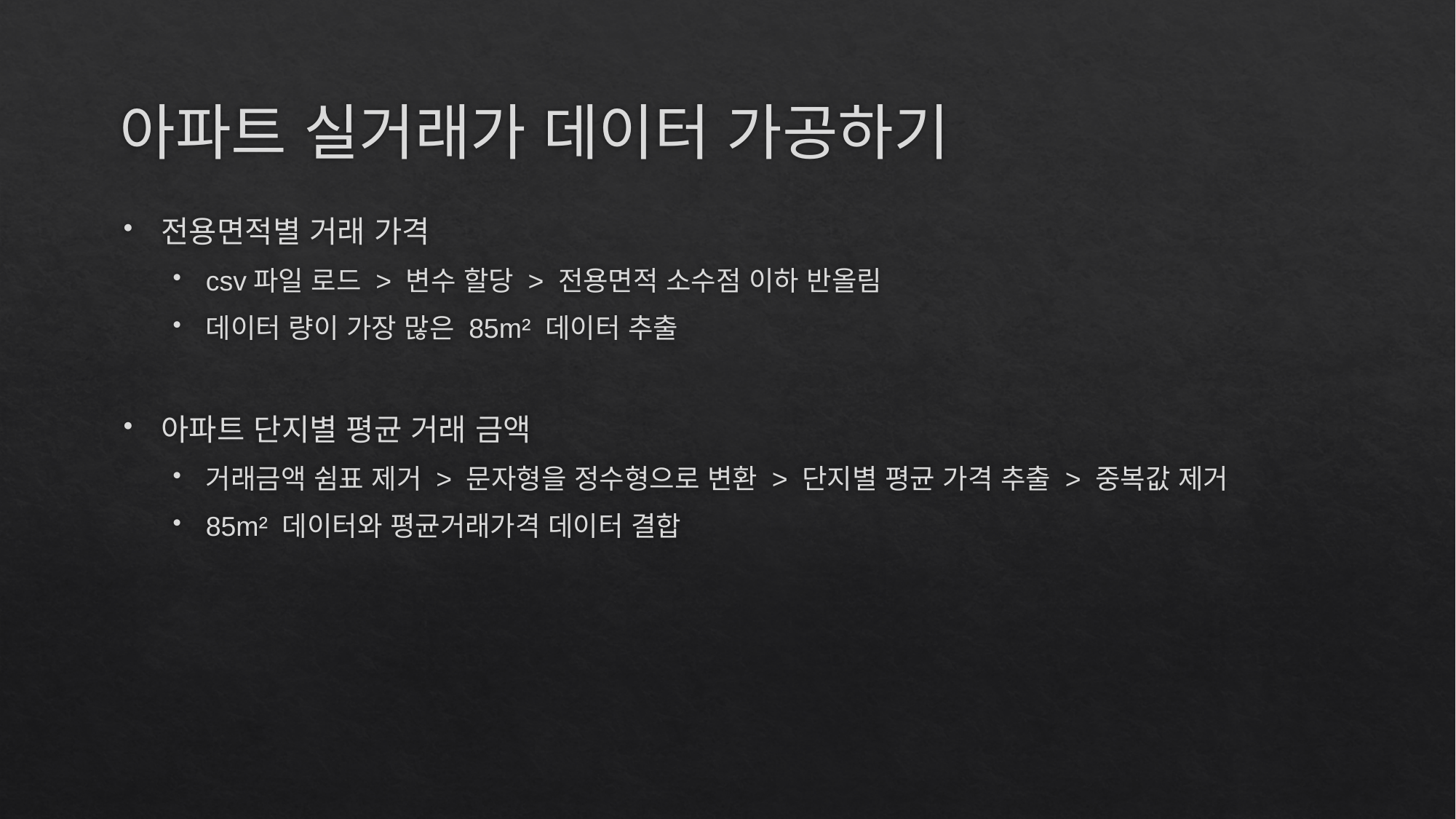

# 아파트 실거래가 데이터 가공하기
전용면적별 거래 가격
csv파일 로드 > 변수 할당 > 전용면적 소수점 이하 반올림
데이터 량이 가장 많은 85m² 데이터 추출

아파트 단지별 평균 거래 금액
거래금액 쉼표 제거 > 문자형을 정수형으로 변환 > 단지별 평균 가격 추출 > 중복값 제거
85m² 데이터와 평균거래가격 데이터 결합